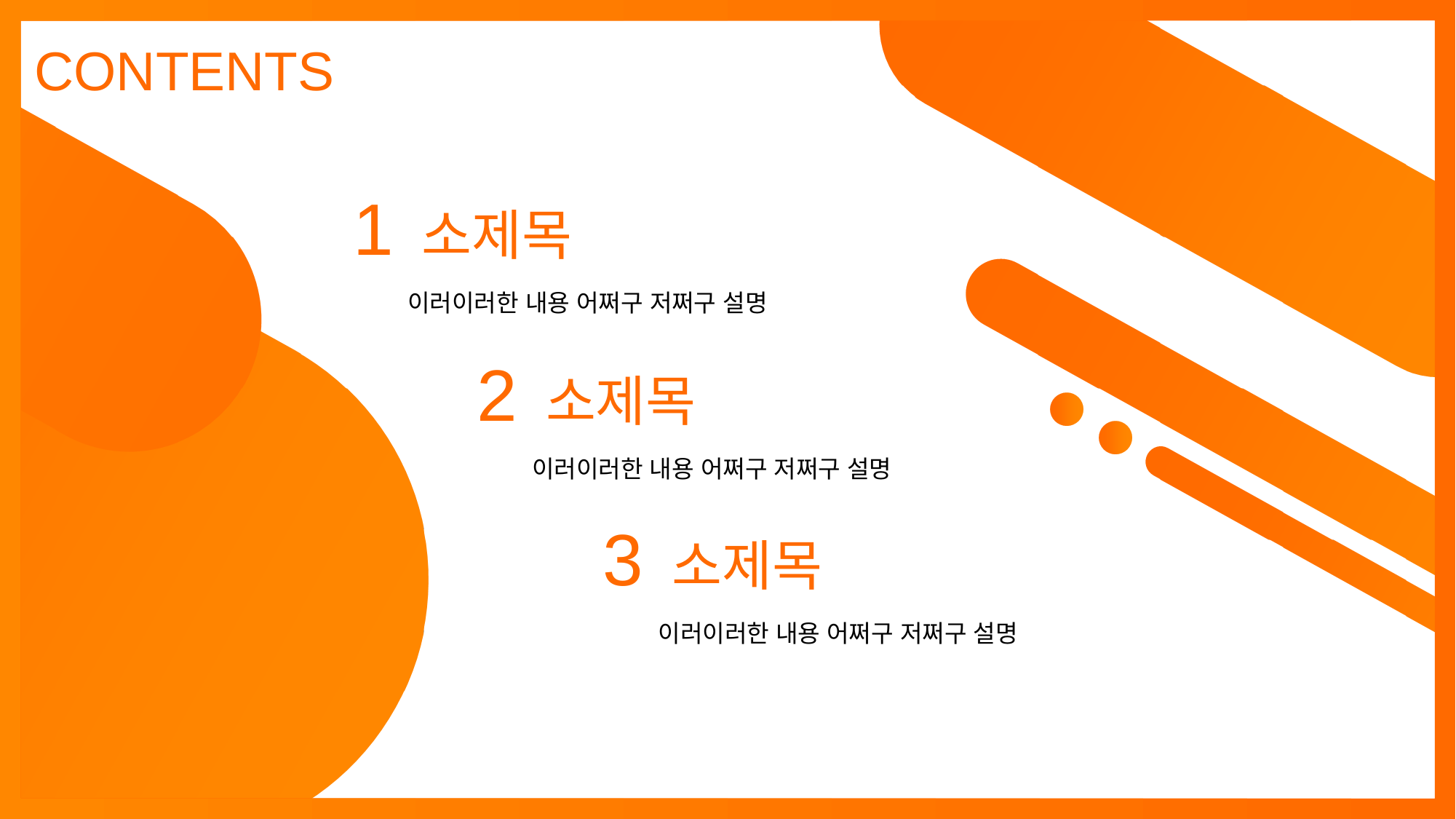

CONTENTS
1 소제목
이러이러한 내용 어쩌구 저쩌구 설명
2 소제목
이러이러한 내용 어쩌구 저쩌구 설명
3 소제목
이러이러한 내용 어쩌구 저쩌구 설명